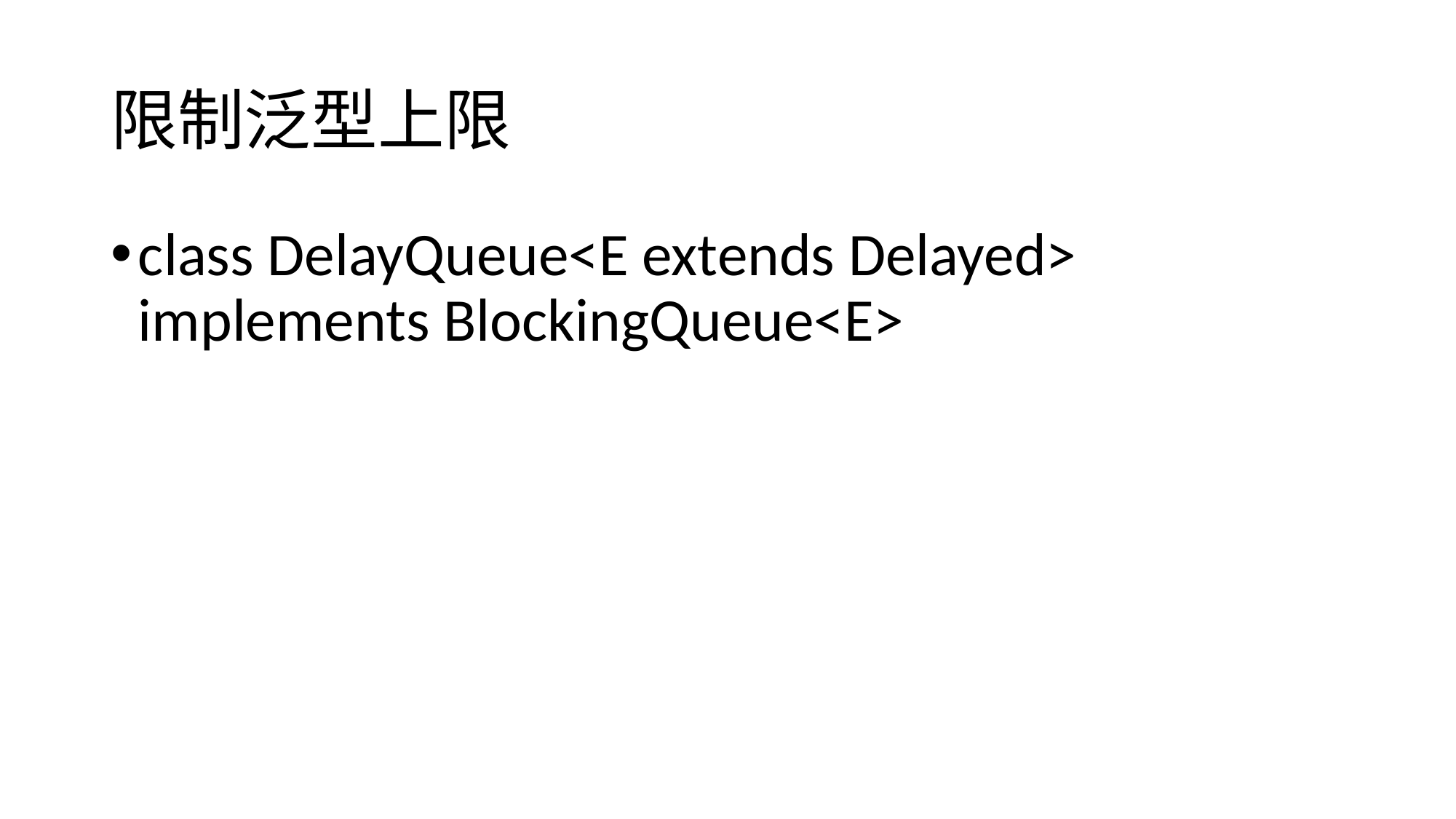

# 限制泛型上限
class DelayQueue<E extends Delayed> implements BlockingQueue<E>